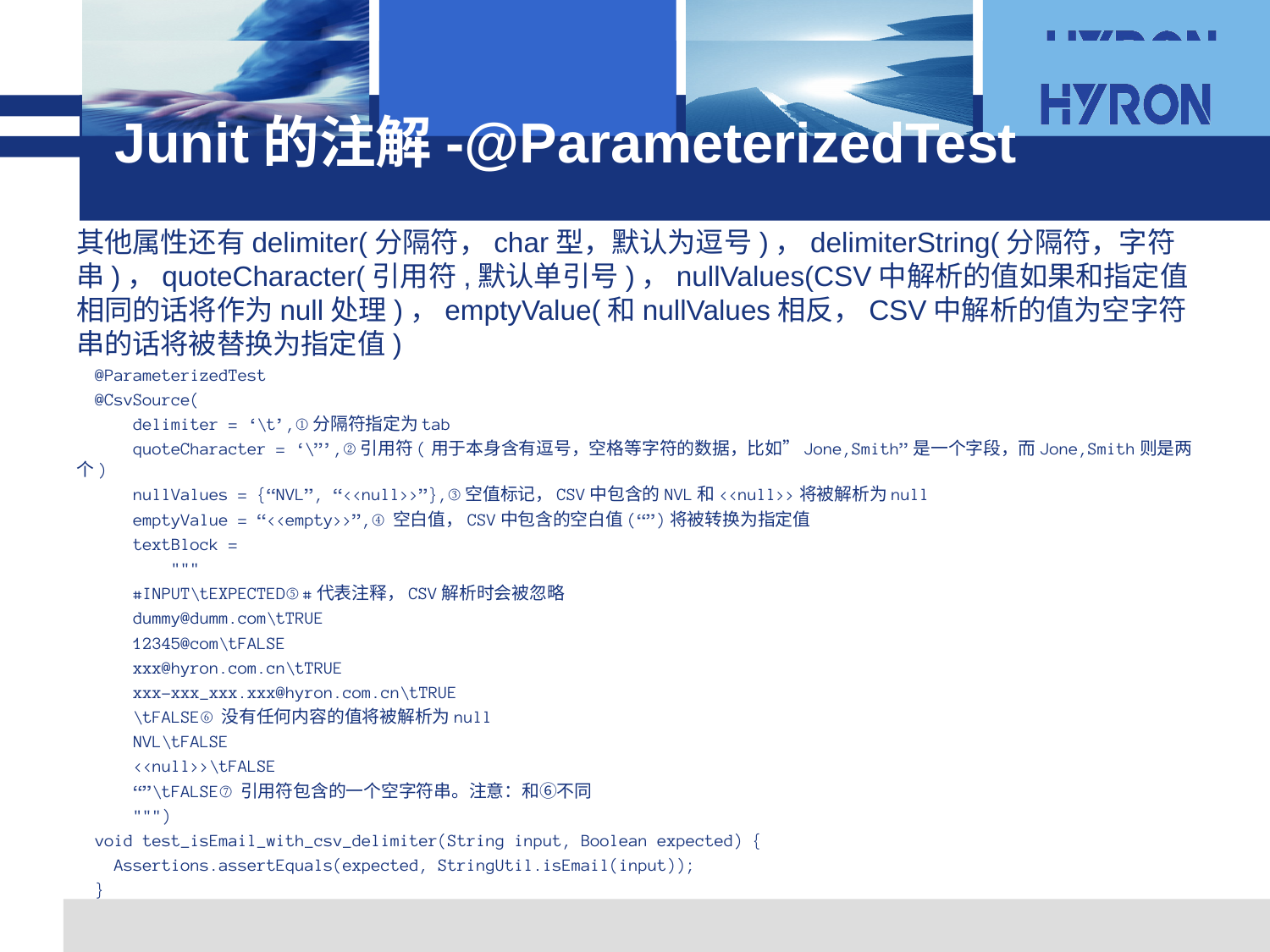

# Junit的注解-@ParameterizedTest
其他属性还有delimiter(分隔符，char型，默认为逗号)，delimiterString(分隔符，字符串)，quoteCharacter(引用符,默认单引号)，nullValues(CSV中解析的值如果和指定值相同的话将作为null处理)，emptyValue(和nullValues相反，CSV中解析的值为空字符串的话将被替换为指定值)
  @ParameterizedTest
  @CsvSource(
      delimiter = ‘\t’,①分隔符指定为tab
      quoteCharacter = ‘\”’,②引用符(用于本身含有逗号，空格等字符的数据，比如”Jone,Smith”是一个字段，而Jone,Smith则是两个)
      nullValues = {“NVL”, “<<null>>”},③空值标记，CSV中包含的NVL和<<null>>将被解析为null
      emptyValue = “<<empty>>”,④空白值，CSV中包含的空白值(“”)将被转换为指定值
      textBlock =
          """
      #INPUT\tEXPECTED⑤#代表注释，CSV解析时会被忽略
      dummy@dumm.com\tTRUE
      12345@com\tFALSE
      xxx@hyron.com.cn\tTRUE
      xxx-xxx_xxx.xxx@hyron.com.cn\tTRUE
      \tFALSE⑥没有任何内容的值将被解析为null
      NVL\tFALSE
      <<null>>\tFALSE
      “”\tFALSE⑦引用符包含的一个空字符串。注意：和⑥不同
      """)
  void test_isEmail_with_csv_delimiter(String input, Boolean expected) {
    Assertions.assertEquals(expected, StringUtil.isEmail(input));
  }